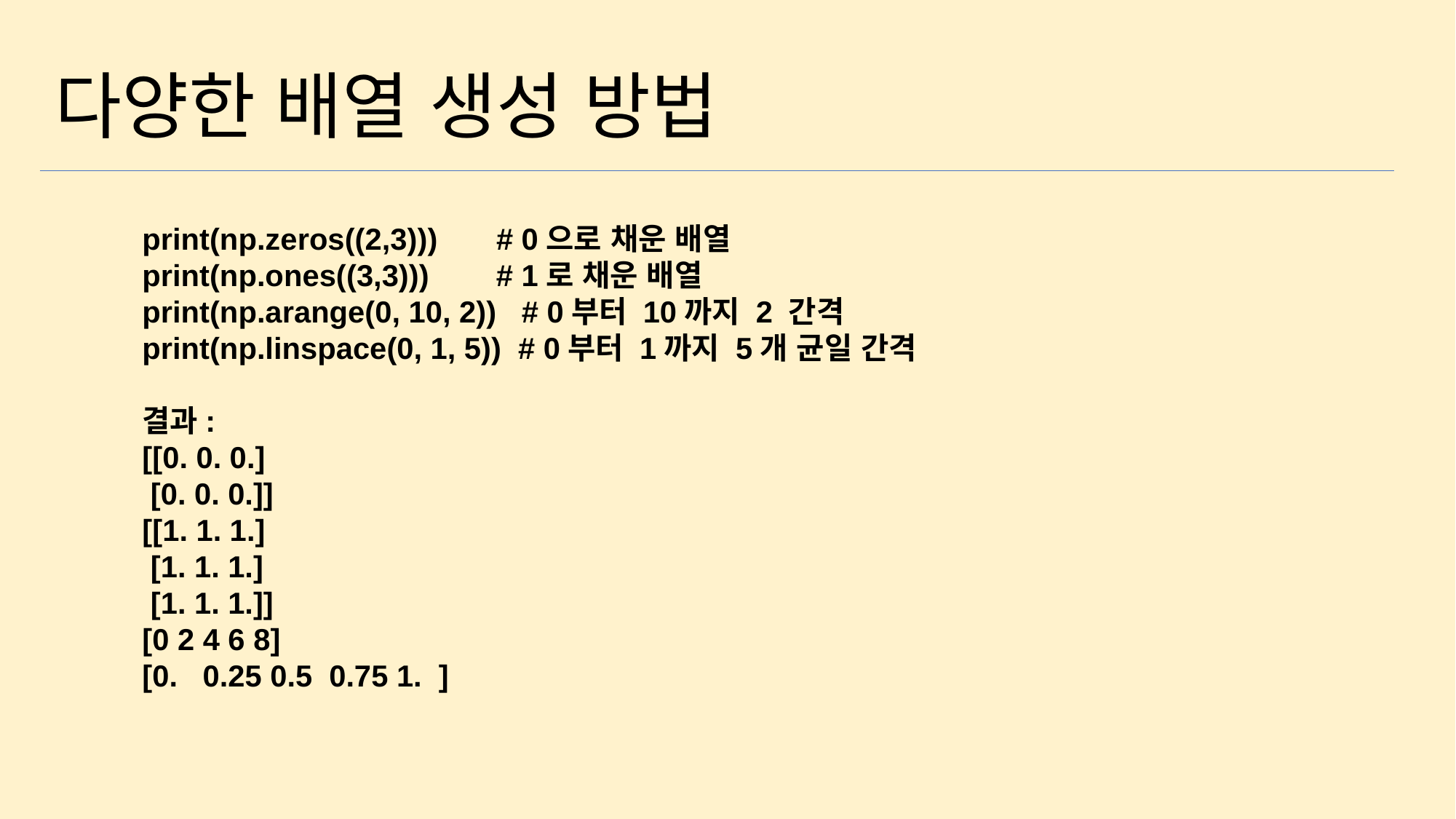

다양한 배열 생성 방법
print(np.zeros((2,3)))       # 0으로 채운 배열
print(np.ones((3,3)))        # 1로 채운 배열
print(np.arange(0, 10, 2))   # 0부터 10까지 2 간격
print(np.linspace(0, 1, 5))  # 0부터 1까지 5개 균일 간격

결과:
[[0. 0. 0.]
 [0. 0. 0.]]
[[1. 1. 1.]
 [1. 1. 1.]
 [1. 1. 1.]]
[0 2 4 6 8]
[0.   0.25 0.5  0.75 1.  ]